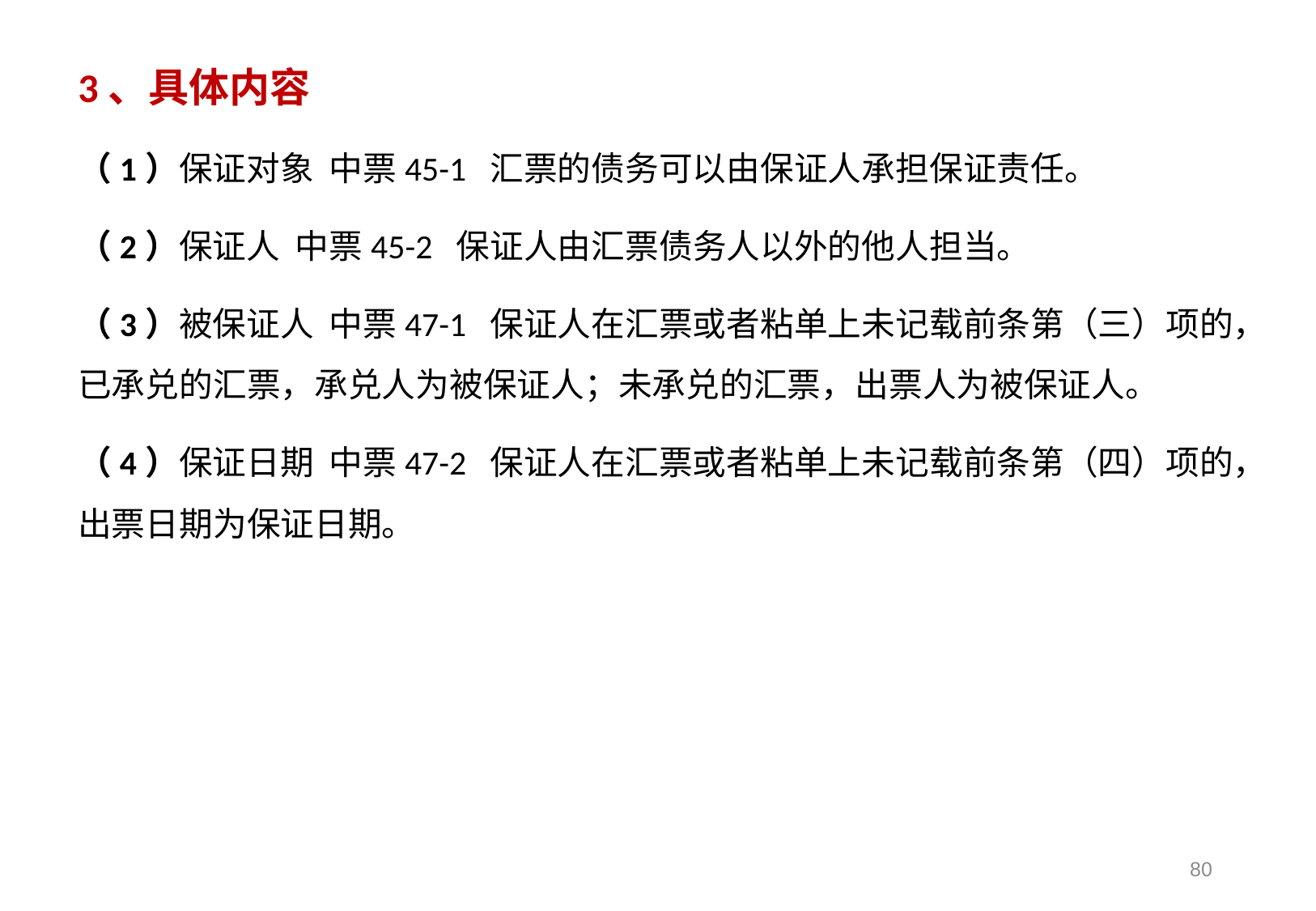

3、具体内容
（1）保证对象  中票45-1  汇票的债务可以由保证人承担保证责任。
（2）保证人  中票45-2  保证人由汇票债务人以外的他人担当。
（3）被保证人  中票47-1  保证人在汇票或者粘单上未记载前条第（三）项的，已承兑的汇票，承兑人为被保证人；未承兑的汇票，出票人为被保证人。
（4）保证日期  中票47-2  保证人在汇票或者粘单上未记载前条第（四）项的，出票日期为保证日期。
80